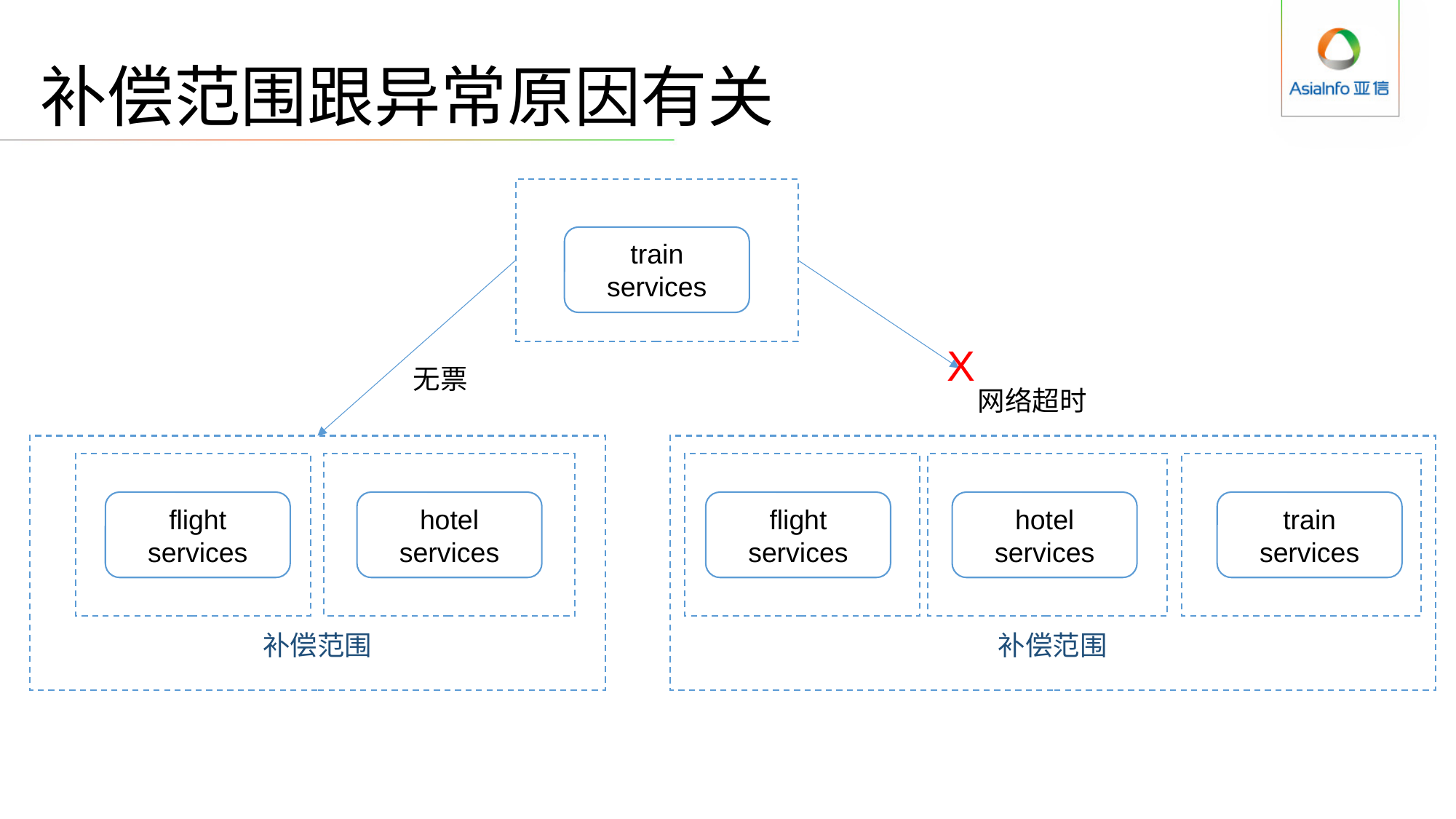

# 补偿范围跟异常原因有关

train
services
X
无票
网络超时

补偿范围

flight
services
hotel
services

补偿范围

flight
services
hotel
services
train
services